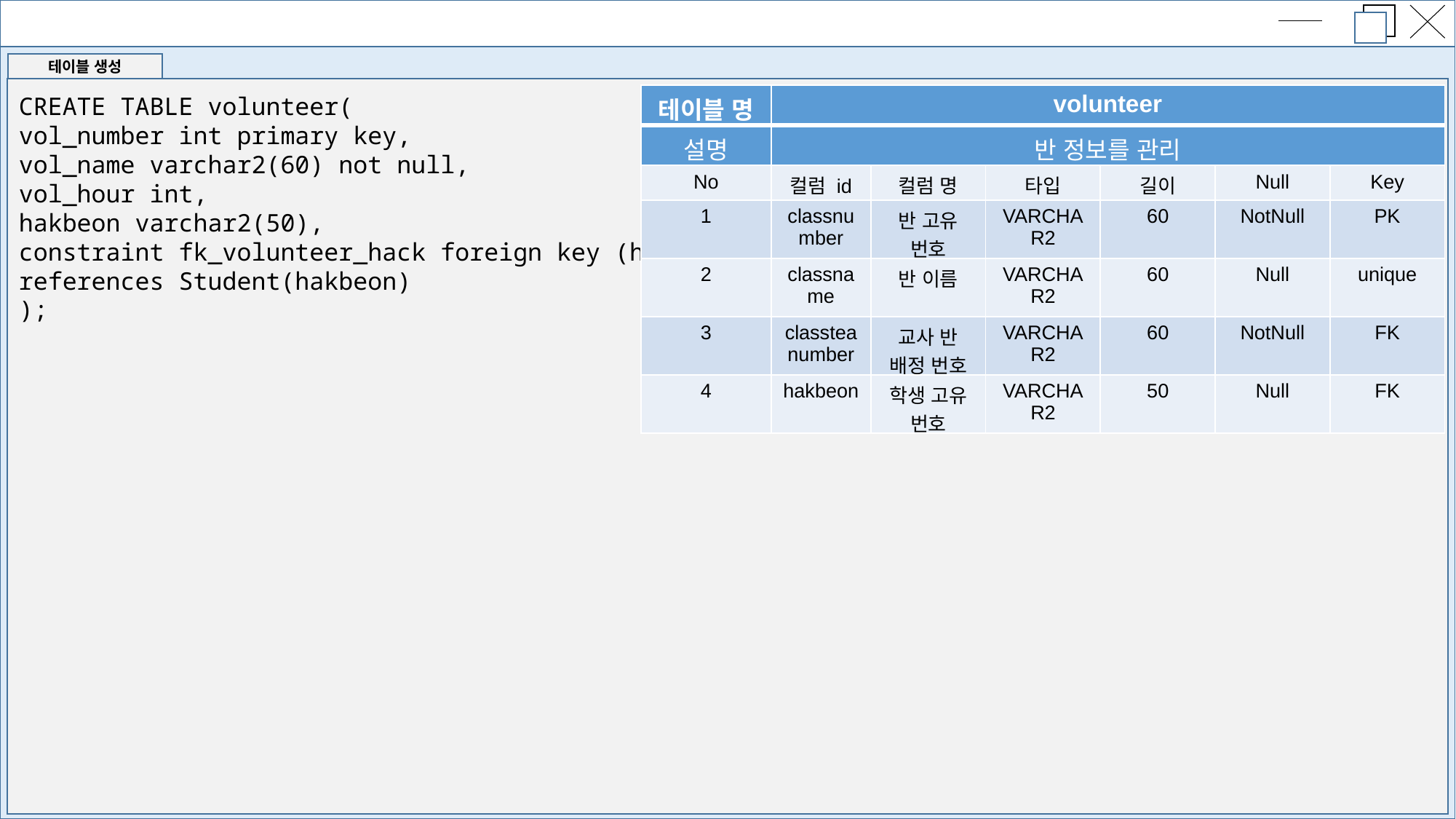

테이블 생성

| 테이블 명 | volunteer |  |  |  |  |  |
| --- | --- | --- | --- | --- | --- | --- |
| 설명 | 반 정보를 관리 |  |  |  |  |  |
| No | 컬럼 id | 컬럼 명 | 타입 | 길이 | Null | Key |
| 1 | classnumber | 반 고유 번호 | VARCHAR2 | 60 | NotNull | PK |
| 2 | classname | 반 이름 | VARCHAR2 | 60 | Null | unique |
| 3 | classteanumber | 교사 반 배정 번호 | VARCHAR2 | 60 | NotNull | FK |
| 4 | hakbeon | 학생 고유 번호 | VARCHAR2 | 50 | Null | FK |
CREATE TABLE volunteer(
vol_number int primary key,
vol_name varchar2(60) not null,
vol_hour int,
hakbeon varchar2(50),
constraint fk_volunteer_hack foreign key (hakbeon)
references Student(hakbeon)
);